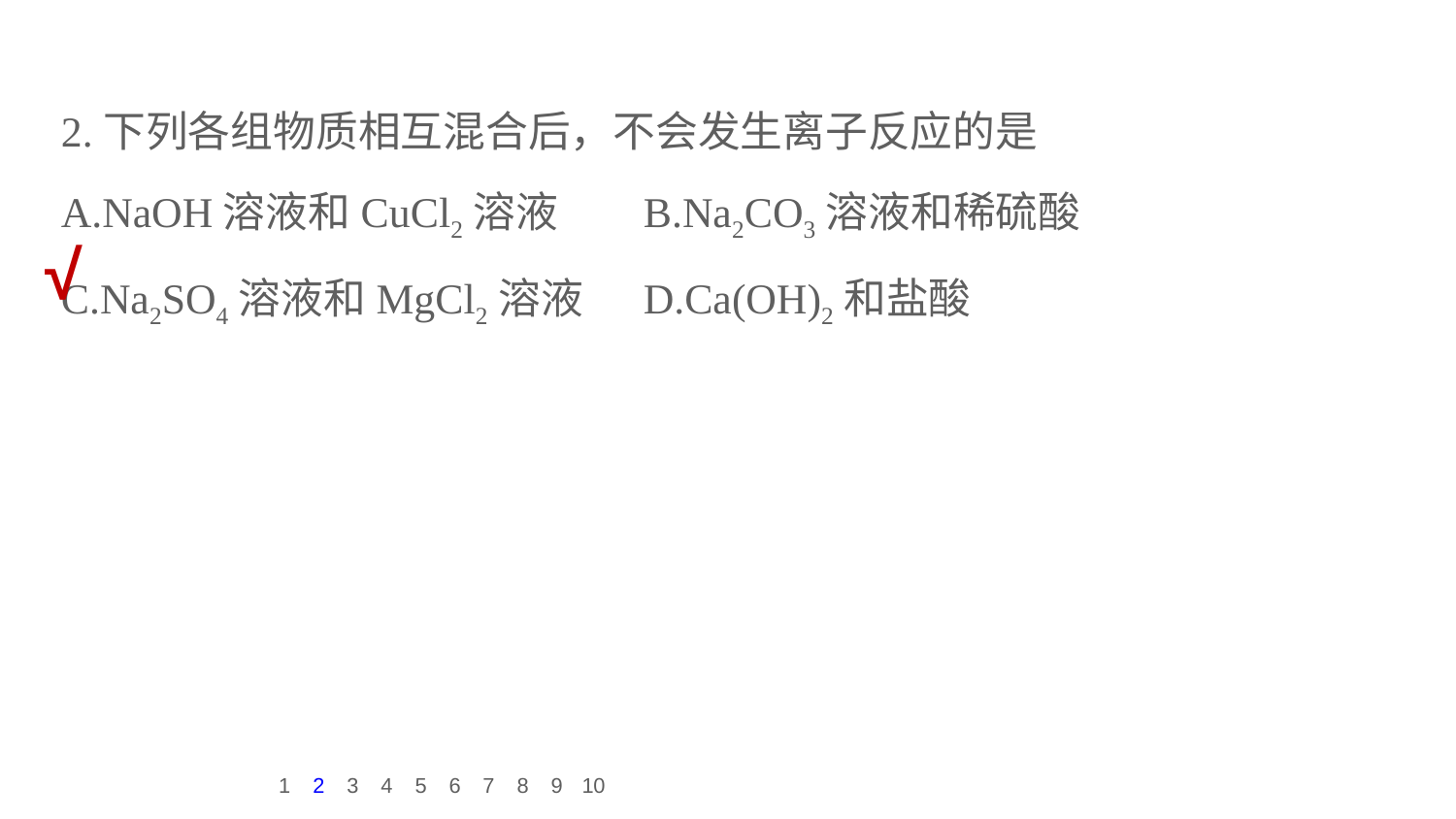

2.下列各组物质相互混合后，不会发生离子反应的是
A.NaOH溶液和CuCl2溶液	B.Na2CO3溶液和稀硫酸
C.Na2SO4溶液和MgCl2溶液	D.Ca(OH)2和盐酸
√
1
2
3
4
5
6
7
8
9
10